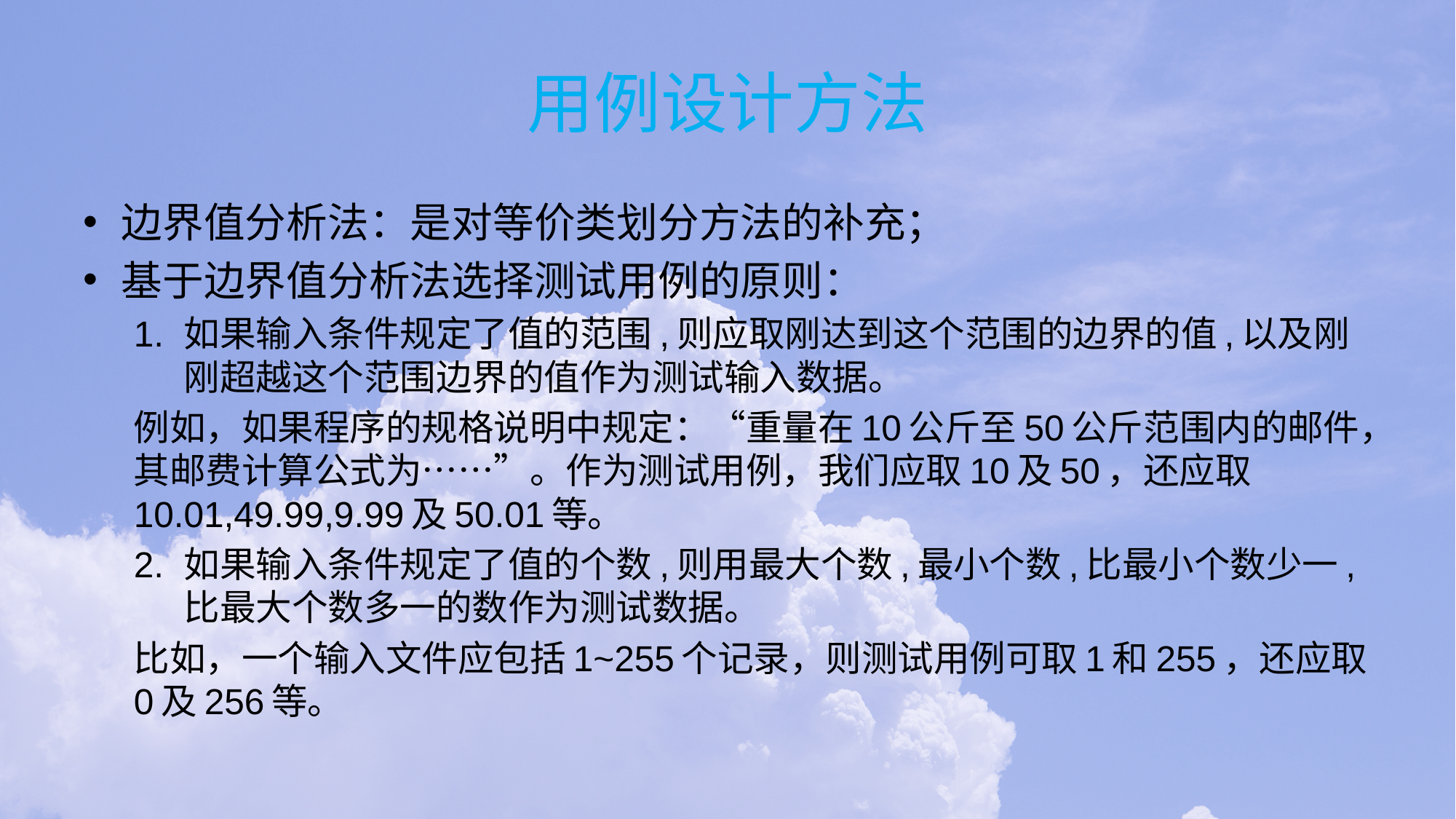

# 用例设计方法
边界值分析法：是对等价类划分方法的补充；
基于边界值分析法选择测试用例的原则：
如果输入条件规定了值的范围,则应取刚达到这个范围的边界的值,以及刚刚超越这个范围边界的值作为测试输入数据。
例如，如果程序的规格说明中规定：“重量在10公斤至50公斤范围内的邮件，其邮费计算公式为……”。作为测试用例，我们应取10及50，还应取10.01,49.99,9.99及50.01等。
如果输入条件规定了值的个数,则用最大个数,最小个数,比最小个数少一,比最大个数多一的数作为测试数据。
比如，一个输入文件应包括1~255个记录，则测试用例可取1和255，还应取0及256等。